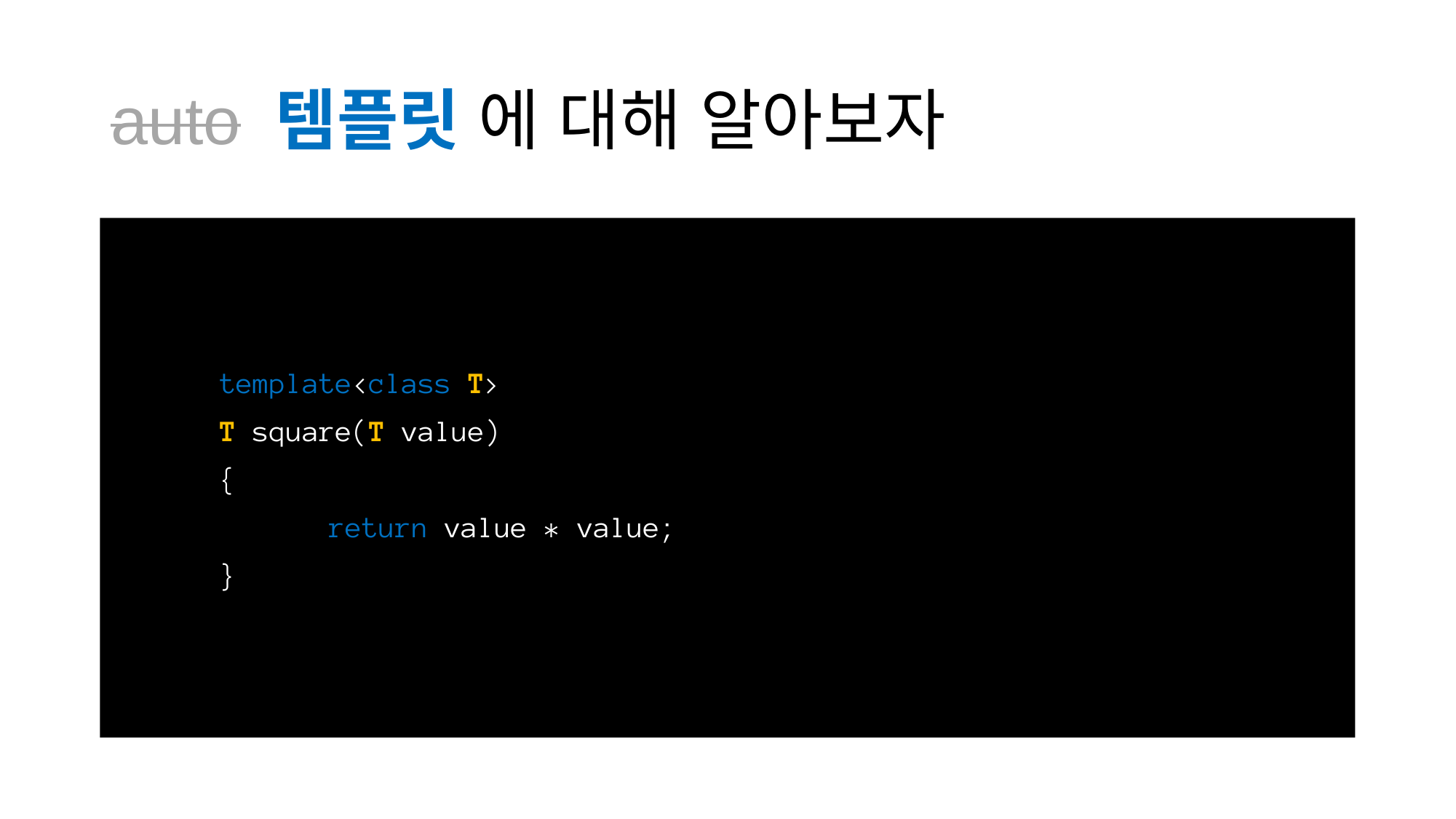

# auto 템플릿 에 대해 알아보자

	template<class T>
	T square(T value)
	{
		return value * value;
	}